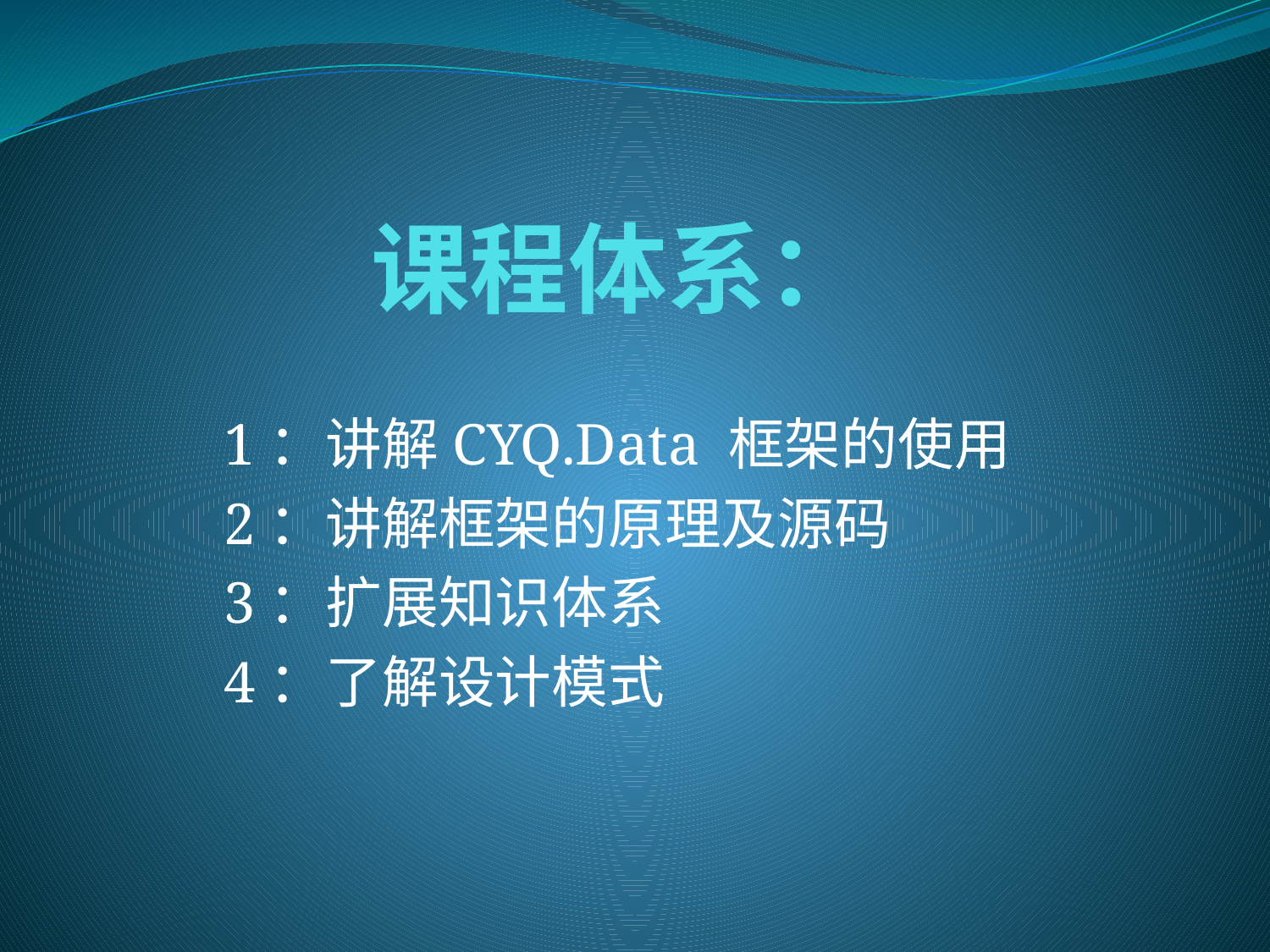

# 课程体系：

1：讲解CYQ.Data 框架的使用
2：讲解框架的原理及源码
3：扩展知识体系
4：了解设计模式